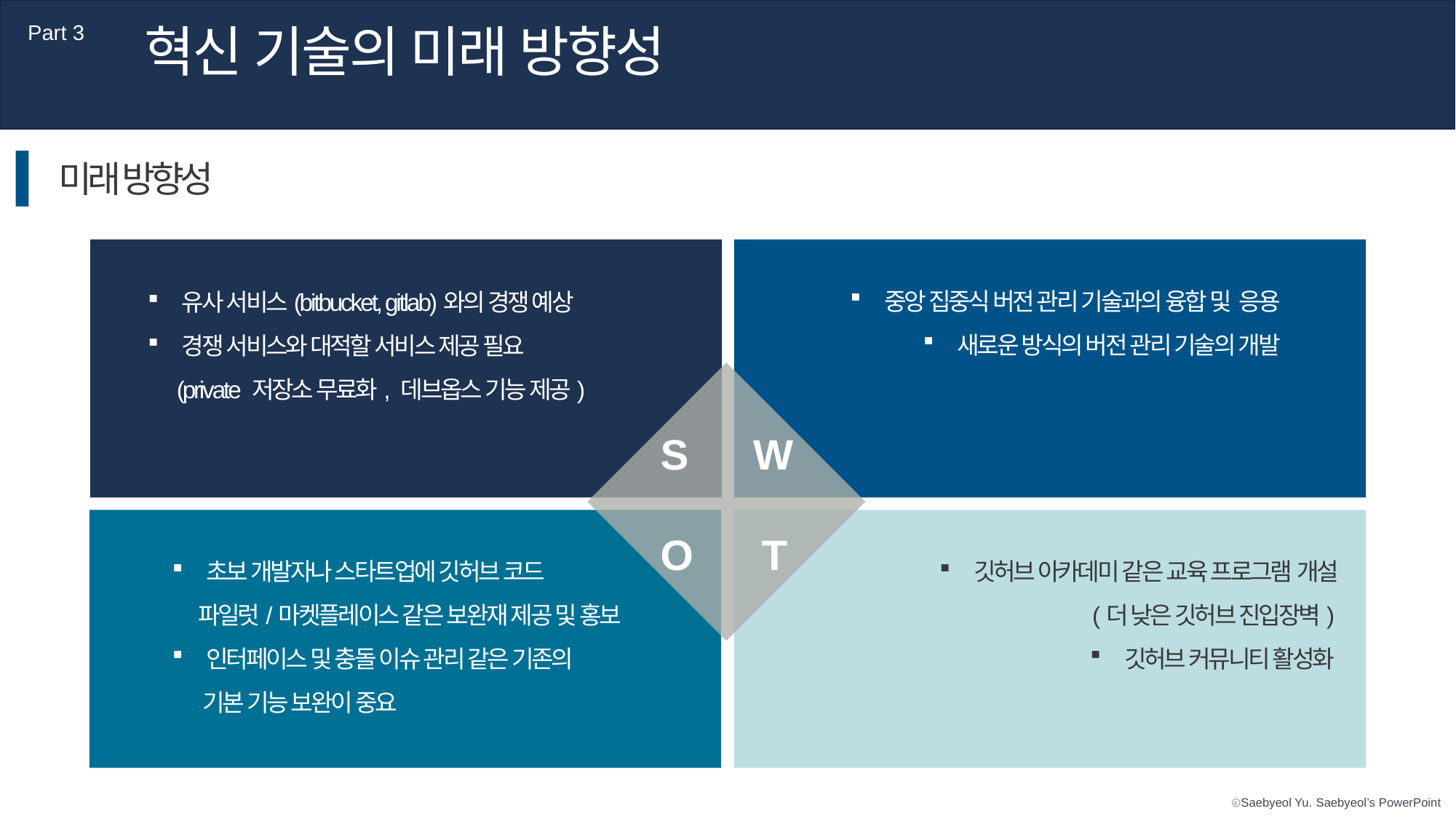

혁신 기술의 미래 방향성
Part 3

미래 방향성

S
W
O
T

중앙 집중식 버전 관리 기술과의 융합 및  응용
새로운 방식의 버전 관리 기술의 개발

유사 서비스(bitbucket, gitlab)와의 경쟁 예상
경쟁 서비스와 대적할 서비스 제공 필요
      (private 저장소 무료화, 데브옵스 기능 제공)
초보 개발자나 스타트업에 깃허브 코드
    파일럿/마켓플레이스 같은 보완재 제공 및 홍보
인터페이스 및 충돌 이슈 관리 같은 기존의
     기본 기능 보완이 중요
깃허브 아카데미 같은 교육 프로그램 개설
(더 낮은 깃허브 진입장벽)
깃허브 커뮤니티 활성화